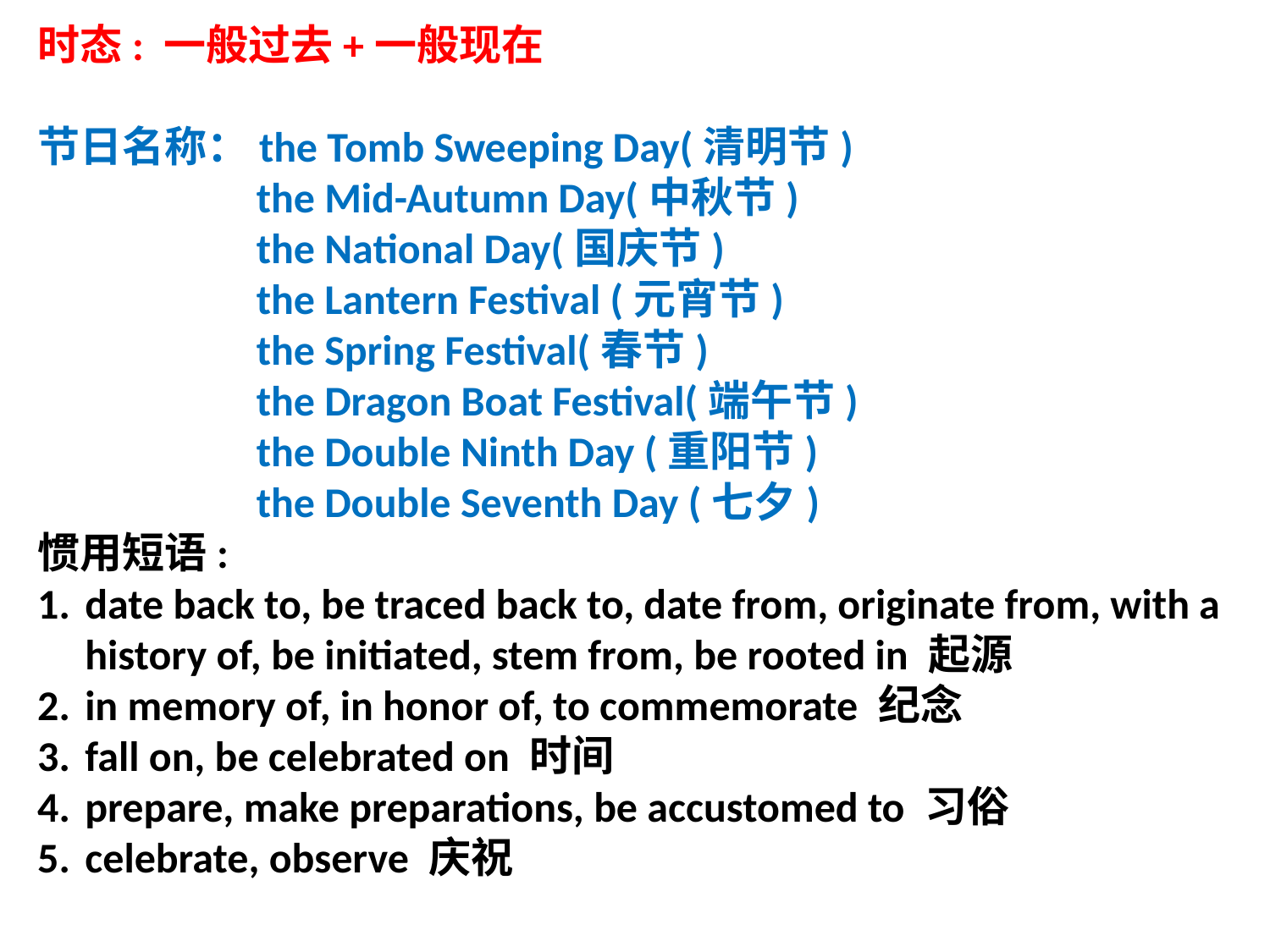

时态: 一般过去+一般现在

节日名称：the Tomb Sweeping Day(清明节)
                       the Mid-Autumn Day(中秋节)
                       the National Day(国庆节)
                       the Lantern Festival (元宵节)
                       the Spring Festival(春节)
                       the Dragon Boat Festival(端午节)
                       the Double Ninth Day (重阳节)
                       the Double Seventh Day (七夕)
惯用短语:
date back to, be traced back to, date from, originate from, with a history of, be initiated, stem from, be rooted in 起源
in memory of, in honor of, to commemorate 纪念
fall on, be celebrated on 时间
prepare, make preparations, be accustomed to 习俗
celebrate, observe 庆祝